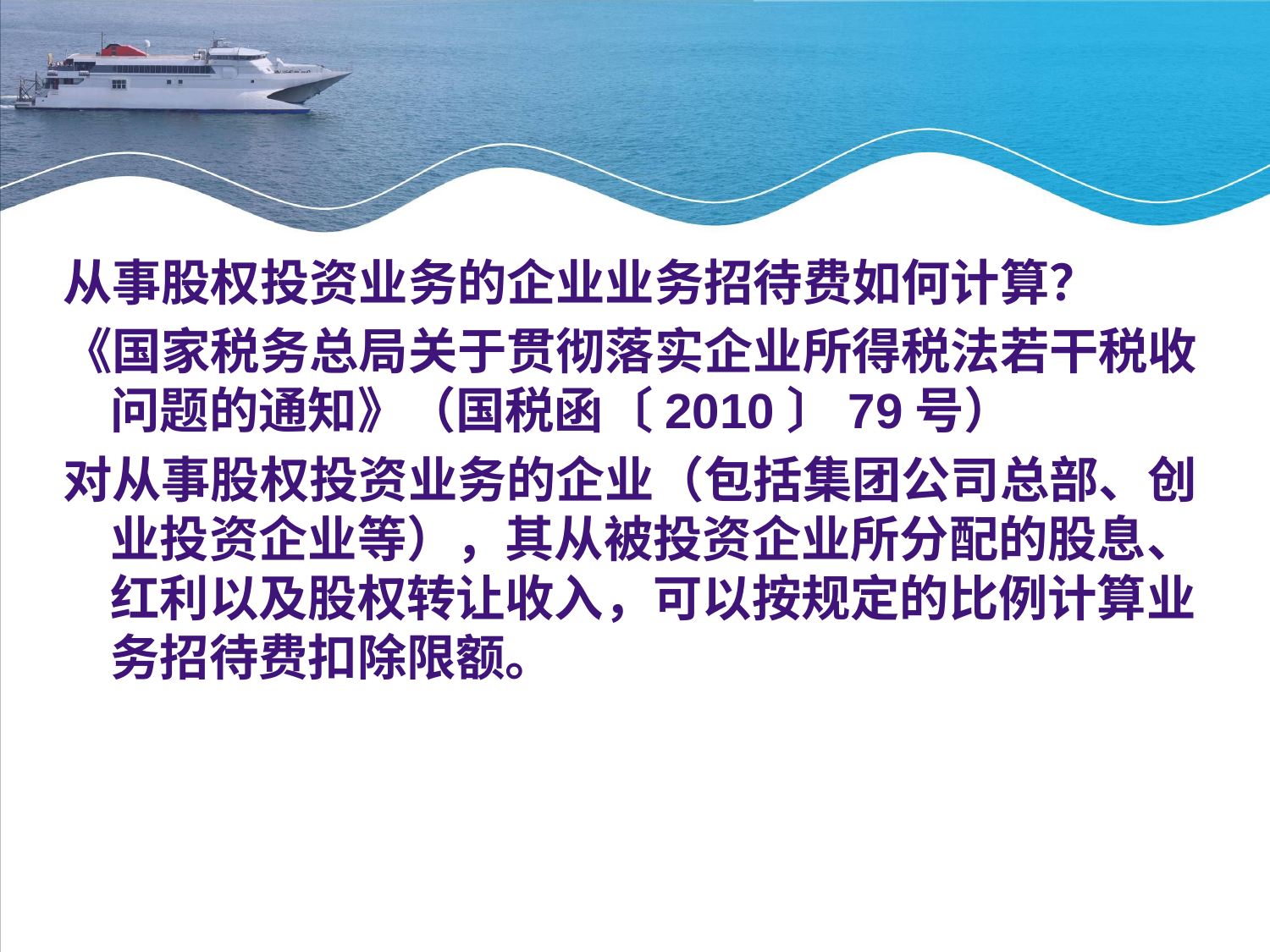

#
从事股权投资业务的企业业务招待费如何计算？
《国家税务总局关于贯彻落实企业所得税法若干税收问题的通知》（国税函〔2010〕79号）
对从事股权投资业务的企业（包括集团公司总部、创业投资企业等），其从被投资企业所分配的股息、红利以及股权转让收入，可以按规定的比例计算业务招待费扣除限额。